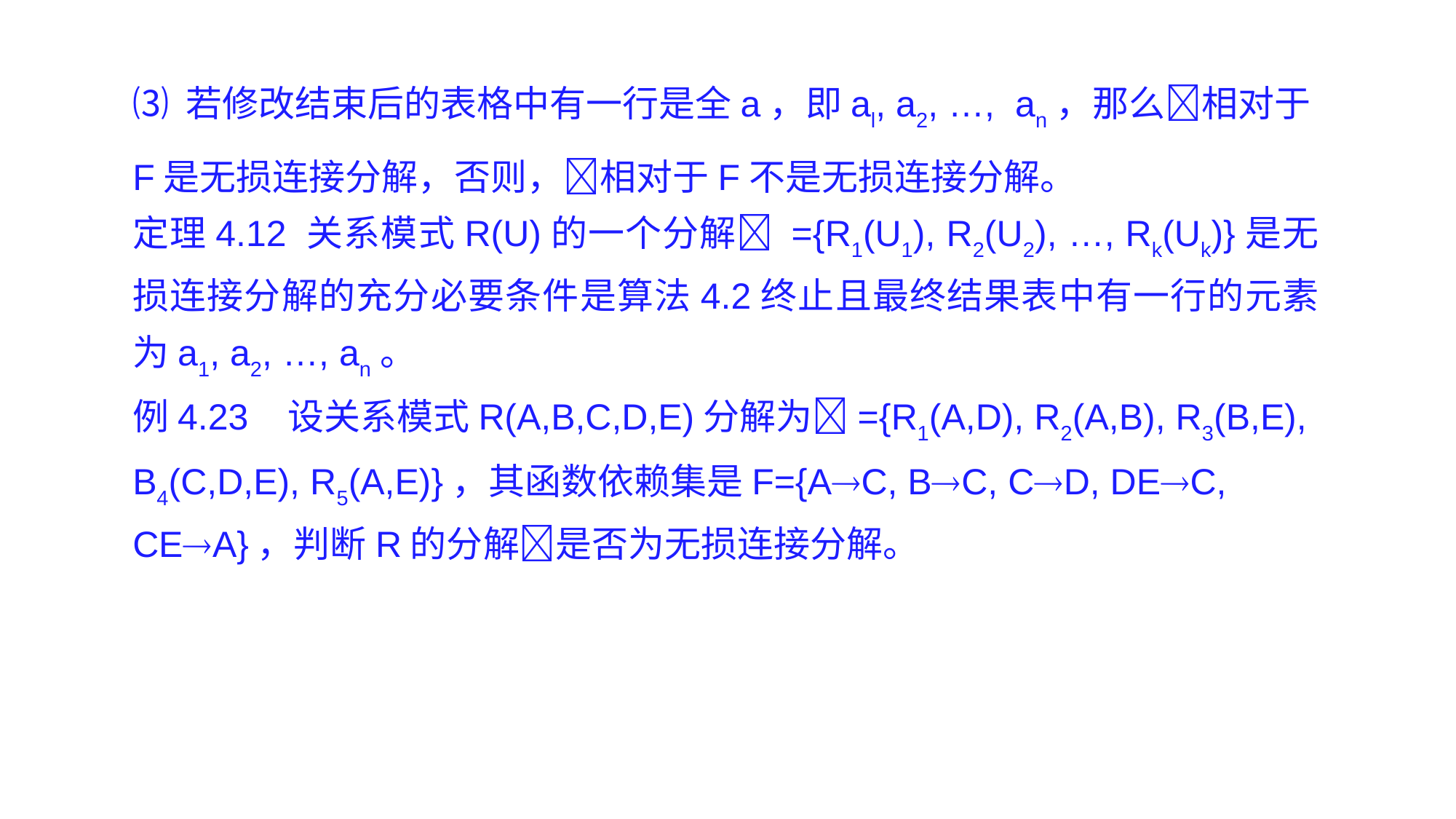

⑶ 若修改结束后的表格中有一行是全a，即al, a2, …,  an，那么ρ相对于F是无损连接分解，否则，ρ相对于F不是无损连接分解。
定理4.12 关系模式R(U)的一个分解ρ ={R1(U1), R2(U2), …, Rk(Uk)}是无损连接分解的充分必要条件是算法4.2终止且最终结果表中有一行的元素为a1, a2, …, an。
例4.23   设关系模式R(A,B,C,D,E)分解为ρ={R1(A,D), R2(A,B), R3(B,E), B4(C,D,E), R5(A,E)}，其函数依赖集是F={A→C, B→C, C→D, DE→C, CE→A}，判断R的分解ρ是否为无损连接分解。